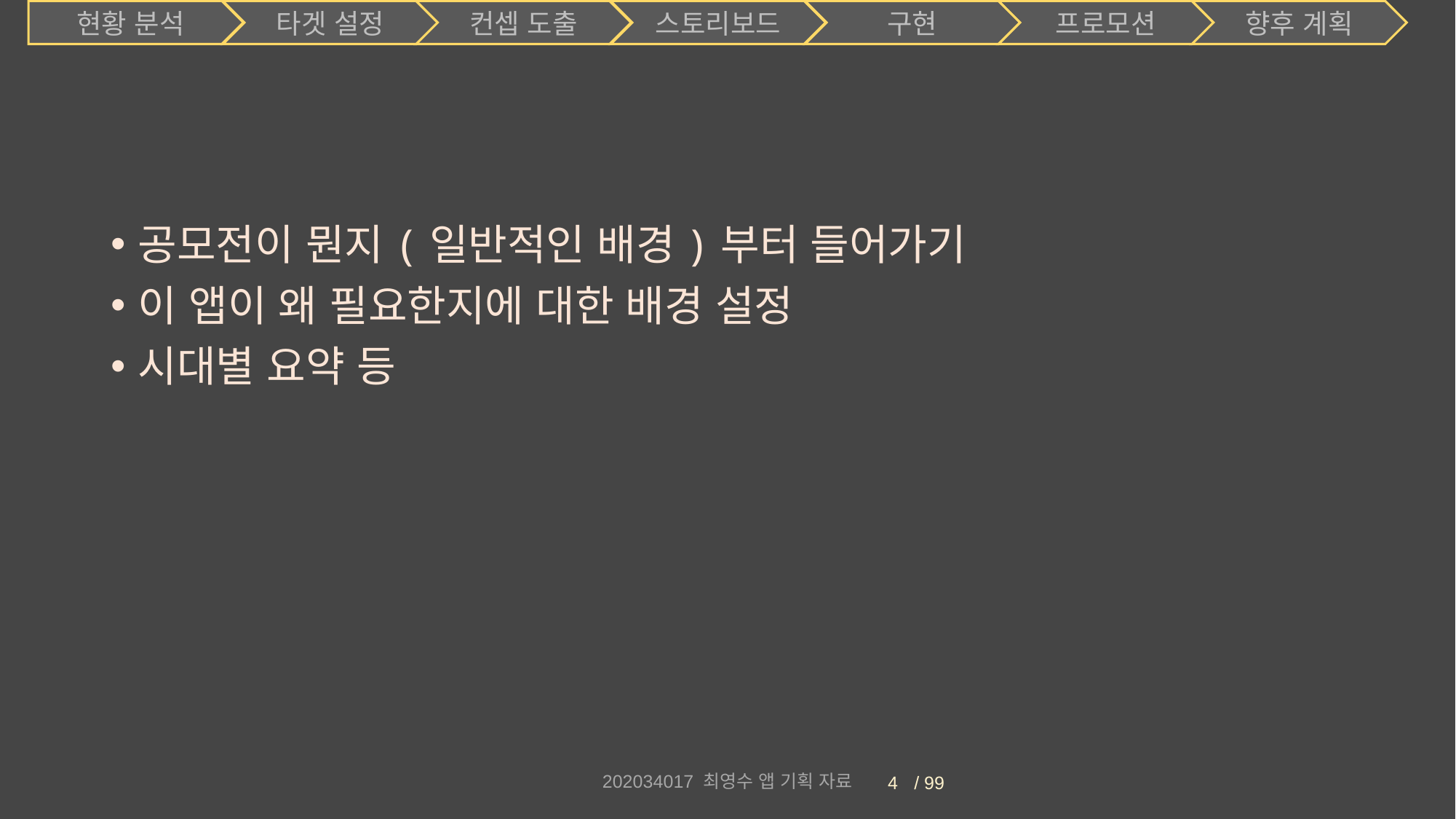

현황 분석
타겟 설정
컨셉 도출
스토리보드
구현
프로모션
향후 계획
#
공모전이 뭔지(일반적인 배경)부터 들어가기
이 앱이 왜 필요한지에 대한 배경 설정
시대별 요약 등
202034017 최영수 앱 기획 자료
4